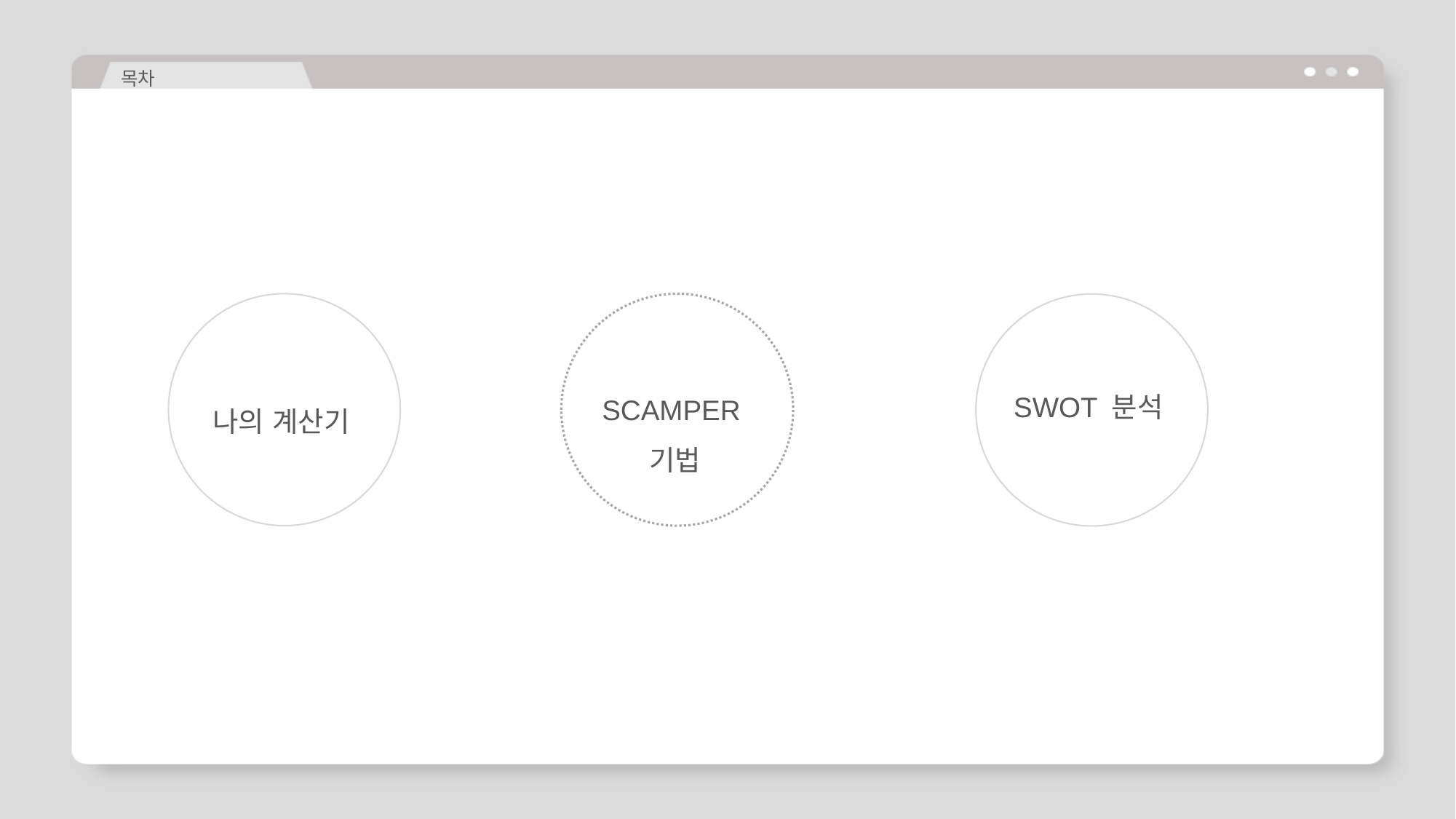

목차

SWOT 분석
SCAMPER
기법
나의 계산기